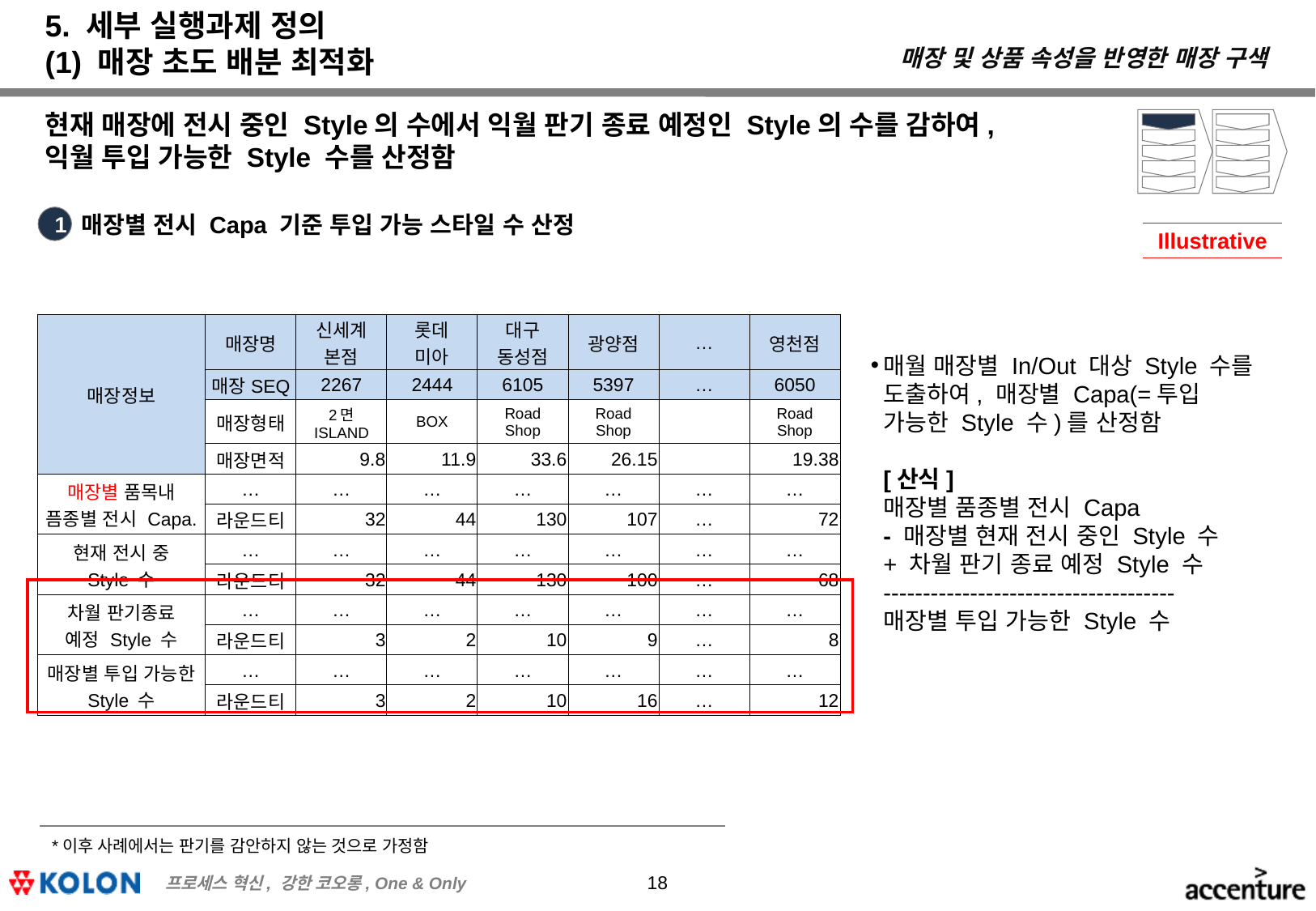

# 5. 세부 실행과제 정의 (1) 매장 초도 배분 최적화
매장 및 상품 속성을 반영한 매장 구색
현재 매장에 전시 중인 Style의 수에서 익월 판기 종료 예정인 Style의 수를 감하여, 익월 투입 가능한 Style 수를 산정함

매장별 전시 Capa 기준 투입 가능 스타일 수 산정
1
Illustrative
| 매장정보 | 매장명 | 신세계 본점 | 롯데 미아 | 대구 동성점 | 광양점 | … | 영천점 |
| --- | --- | --- | --- | --- | --- | --- | --- |
|  | 매장SEQ | 2267 | 2444 | 6105 | 5397 | … | 6050 |
|  | 매장형태 | 2면 ISLAND | BOX | Road Shop | Road Shop |  | Road Shop |
|  | 매장면적 | 9.8 | 11.9 | 33.6 | 26.15 |  | 19.38 |
| 매장별 품목내 픔종별 전시 Capa. | … | … | … | … | … | … | … |
|  | 라운드티 | 32 | 44 | 130 | 107 | … | 72 |
| 현재 전시 중 Style 수 | … | … | … | … | … | … | … |
|  | 라운드티 | 32 | 44 | 130 | 100 | … | 68 |
| 차월 판기종료 예정 Style 수 | … | … | … | … | … | … | … |
|  | 라운드티 | 3 | 2 | 10 | 9 | … | 8 |
| 매장별 투입 가능한 Style 수 | … | … | … | … | … | … | … |
|  | 라운드티 | 3 | 2 | 10 | 16 | … | 12 |
매월 매장별 In/Out 대상 Style 수를 도출하여, 매장별 Capa(=투입 가능한 Style 수)를 산정함
[산식]
매장별 품종별 전시 Capa
- 매장별 현재 전시 중인 Style 수
+ 차월 판기 종료 예정 Style 수
-------------------------------------
매장별 투입 가능한 Style 수

*이후 사례에서는 판기를 감안하지 않는 것으로 가정함